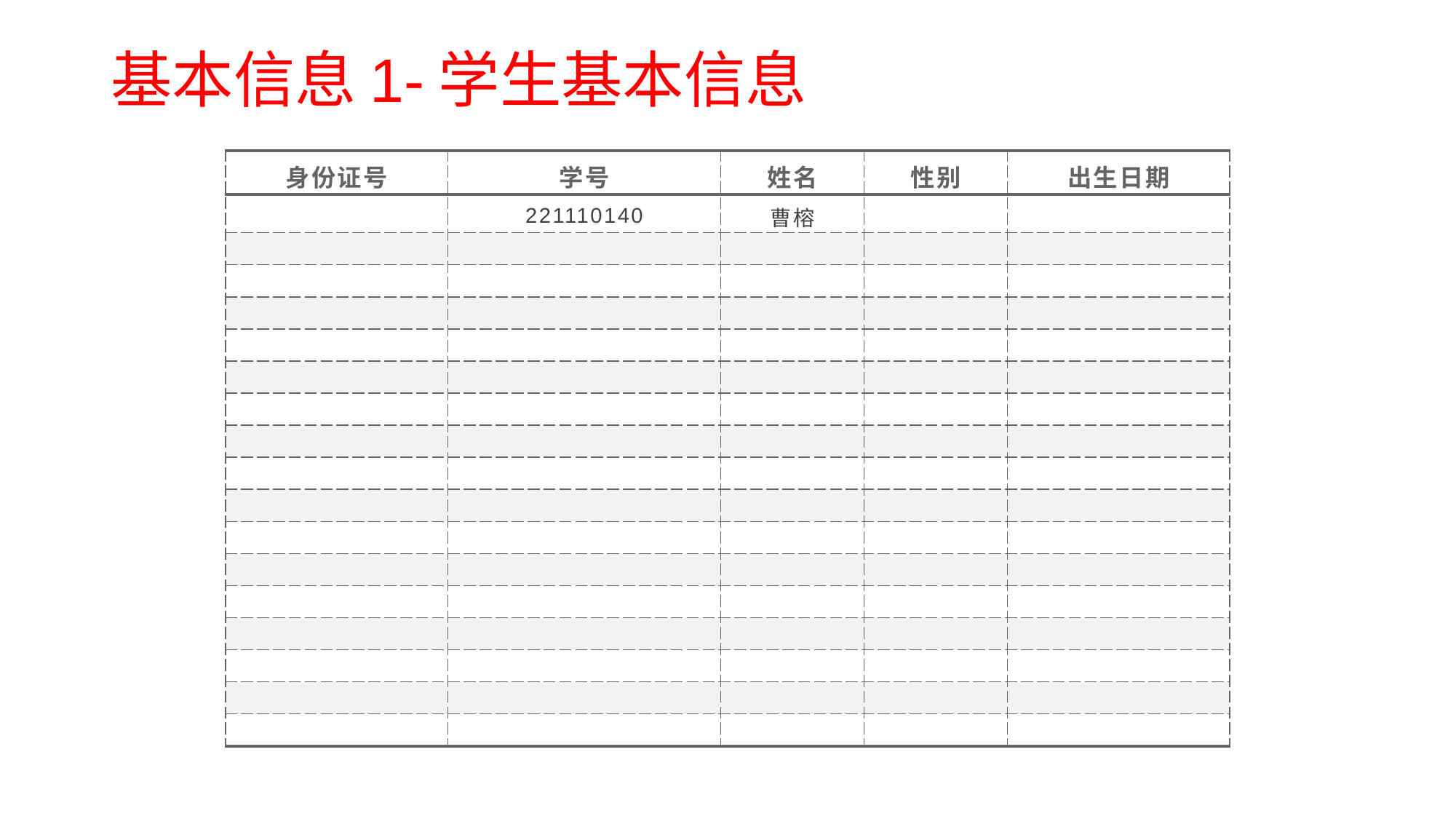

# 基本信息1-学生基本信息
| 身份证号 | 学号 | 姓名 | 性别 | 出生日期 |
| --- | --- | --- | --- | --- |
|  | 221110140 | 曹榕 |  |  |
|  |  |  |  |  |
|  |  |  |  |  |
|  |  |  |  |  |
|  |  |  |  |  |
|  |  |  |  |  |
|  |  |  |  |  |
|  |  |  |  |  |
|  |  |  |  |  |
|  |  |  |  |  |
|  |  |  |  |  |
|  |  |  |  |  |
|  |  |  |  |  |
|  |  |  |  |  |
|  |  |  |  |  |
|  |  |  |  |  |
|  |  |  |  |  |